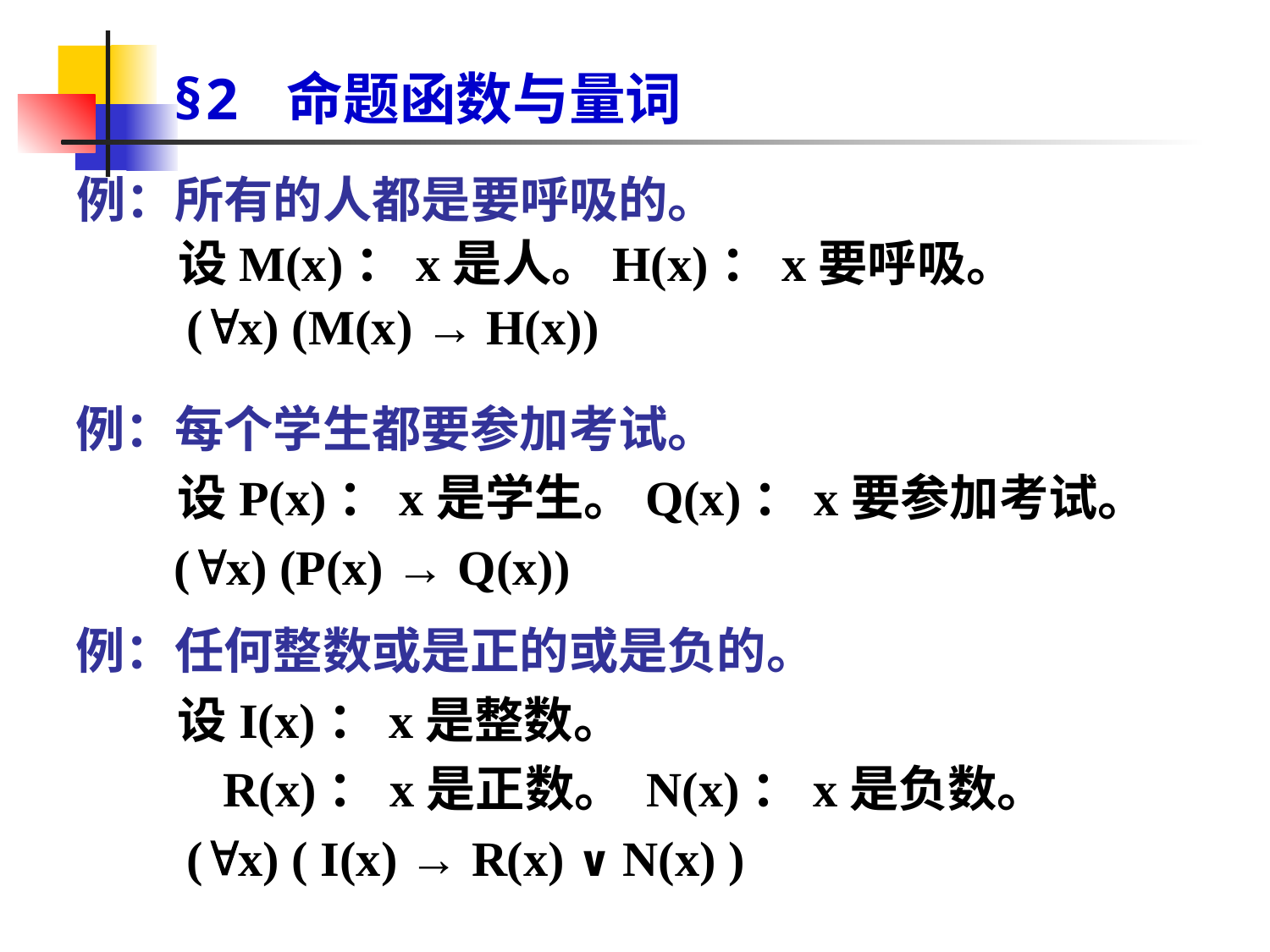

# §2 命题函数与量词
例：所有的人都是要呼吸的。
        设M(x)：x是人。H(x)：x要呼吸。
         (∀x) (M(x) → H(x))
例：每个学生都要参加考试。
        设P(x)：x是学生。Q(x)：x要参加考试。
        (∀x) (P(x) → Q(x))
例：任何整数或是正的或是负的。
        设I(x)：x是整数。
            R(x)：x是正数。 N(x)：x是负数。
         (∀x) ( I(x) → R(x) ∨ N(x) )
22